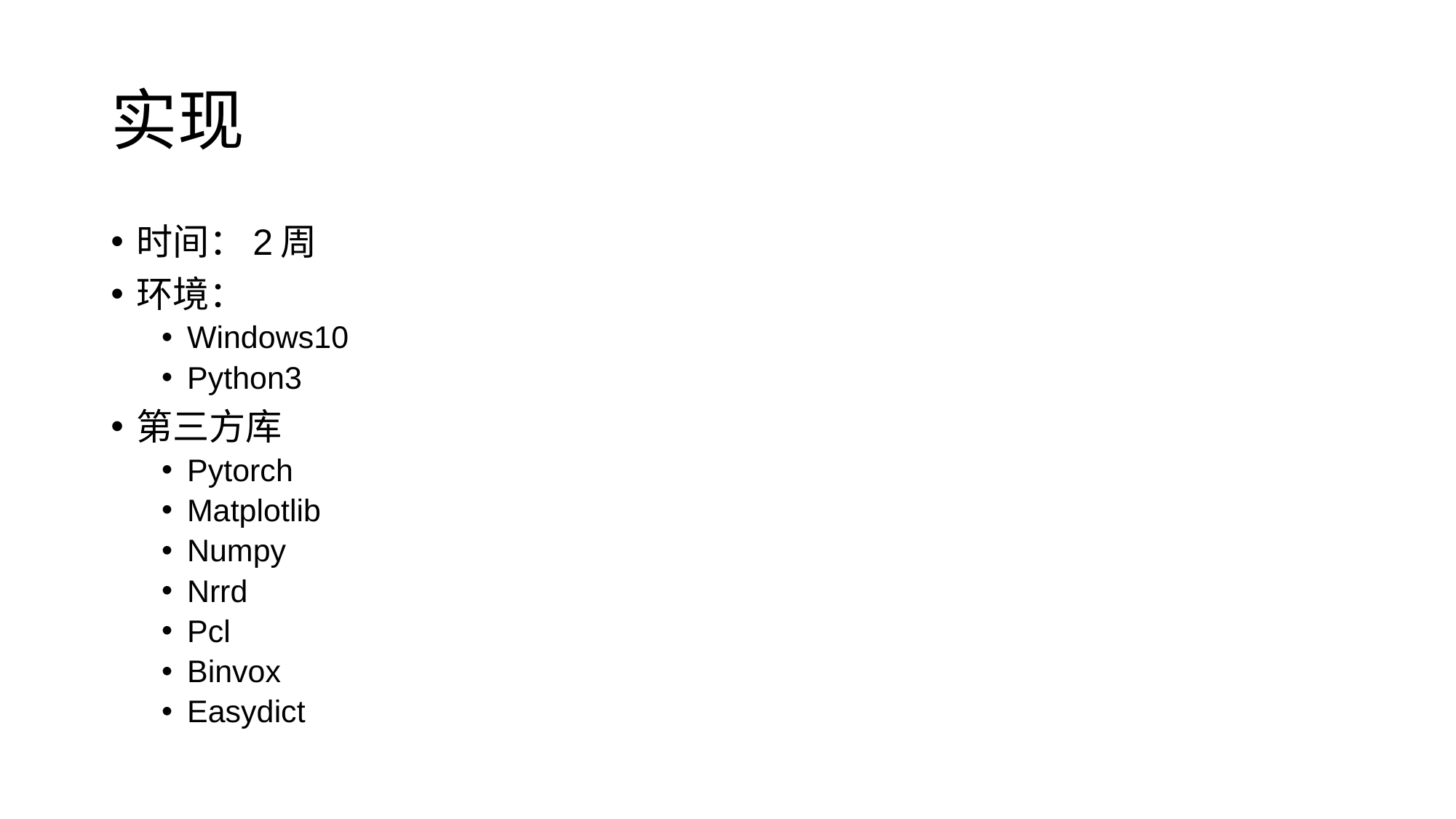

# 实现
时间：2周
环境：
Windows10
Python3
第三方库
Pytorch
Matplotlib
Numpy
Nrrd
Pcl
Binvox
Easydict